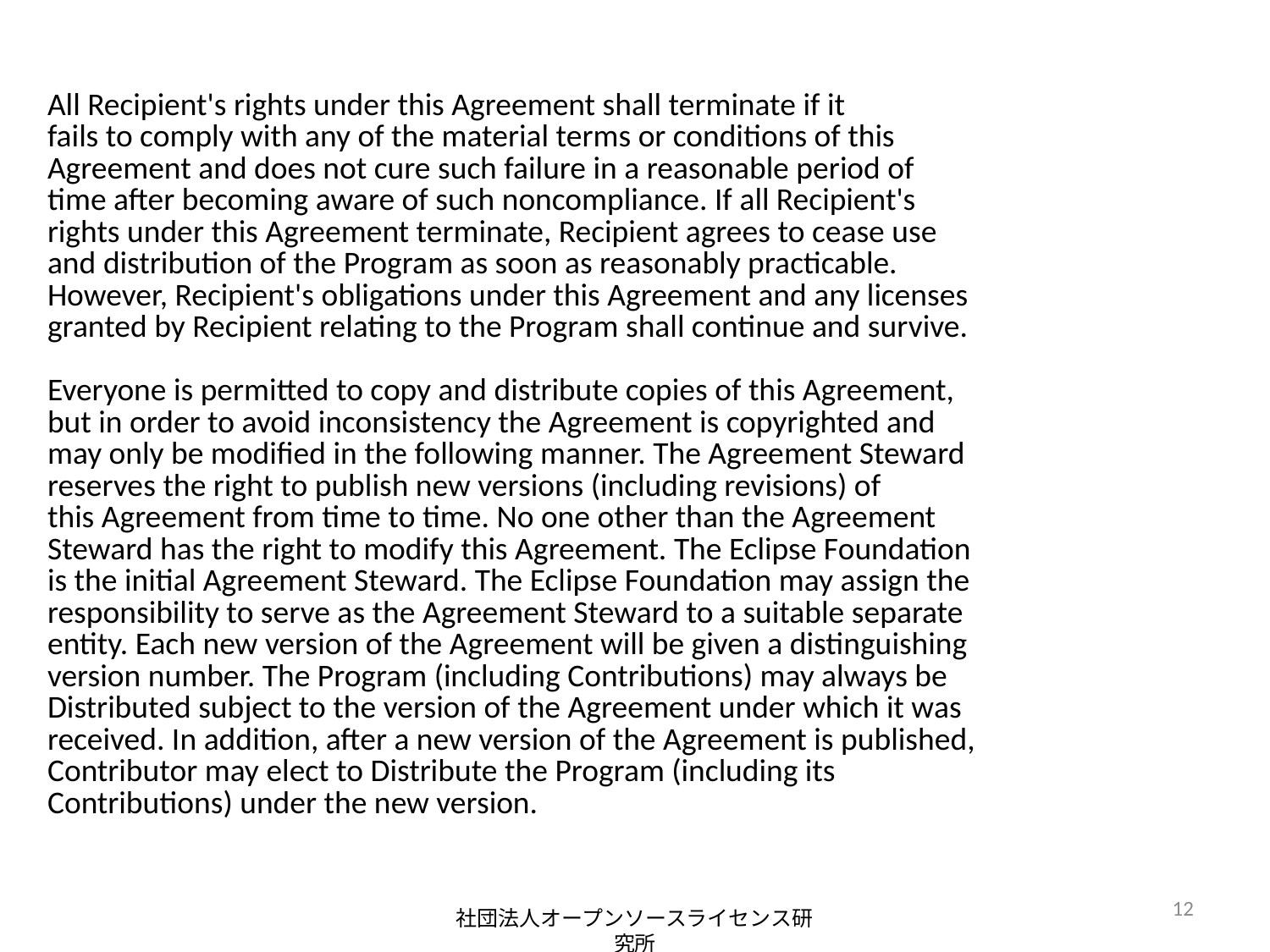

All Recipient's rights under this Agreement shall terminate if it
fails to comply with any of the material terms or conditions of this
Agreement and does not cure such failure in a reasonable period of
time after becoming aware of such noncompliance. If all Recipient's
rights under this Agreement terminate, Recipient agrees to cease use
and distribution of the Program as soon as reasonably practicable.
However, Recipient's obligations under this Agreement and any licenses
granted by Recipient relating to the Program shall continue and survive.

Everyone is permitted to copy and distribute copies of this Agreement,
but in order to avoid inconsistency the Agreement is copyrighted and
may only be modified in the following manner. The Agreement Steward
reserves the right to publish new versions (including revisions) of
this Agreement from time to time. No one other than the Agreement
Steward has the right to modify this Agreement. The Eclipse Foundation
is the initial Agreement Steward. The Eclipse Foundation may assign the
responsibility to serve as the Agreement Steward to a suitable separate
entity. Each new version of the Agreement will be given a distinguishing
version number. The Program (including Contributions) may always be
Distributed subject to the version of the Agreement under which it was
received. In addition, after a new version of the Agreement is published,
Contributor may elect to Distribute the Program (including its
Contributions) under the new version.

12
社団法人オープンソースライセンス研究所